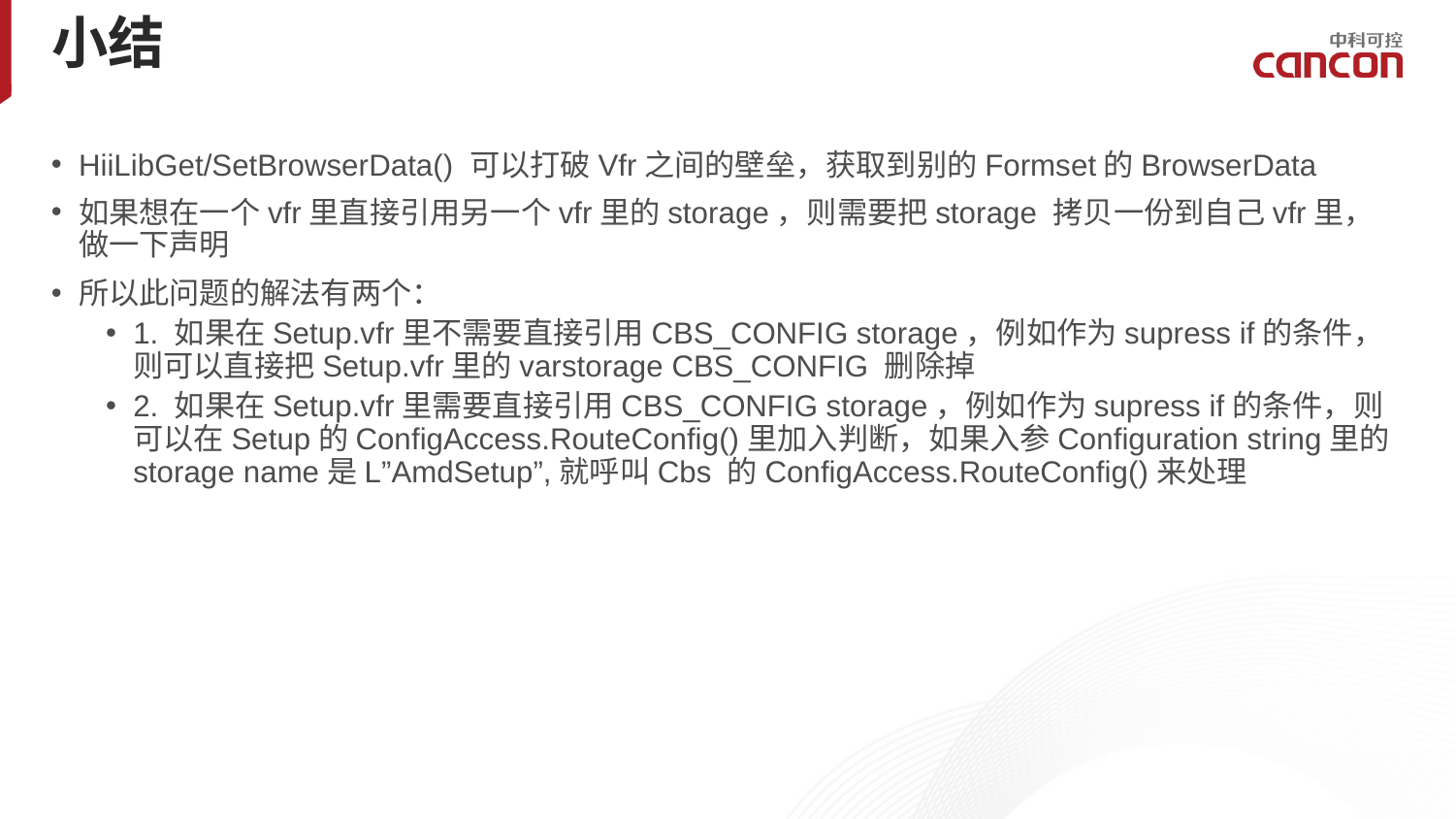

# 小结
HiiLibGet/SetBrowserData() 可以打破Vfr之间的壁垒，获取到别的Formset的BrowserData
如果想在一个vfr里直接引用另一个vfr里的storage，则需要把storage 拷贝一份到自己vfr里，做一下声明
所以此问题的解法有两个：
1. 如果在Setup.vfr里不需要直接引用CBS_CONFIG storage，例如作为supress if的条件，则可以直接把Setup.vfr里的varstorage CBS_CONFIG 删除掉
2. 如果在Setup.vfr里需要直接引用CBS_CONFIG storage，例如作为supress if的条件，则可以在Setup的ConfigAccess.RouteConfig()里加入判断，如果入参Configuration string里的storage name是L”AmdSetup”,就呼叫Cbs 的ConfigAccess.RouteConfig()来处理